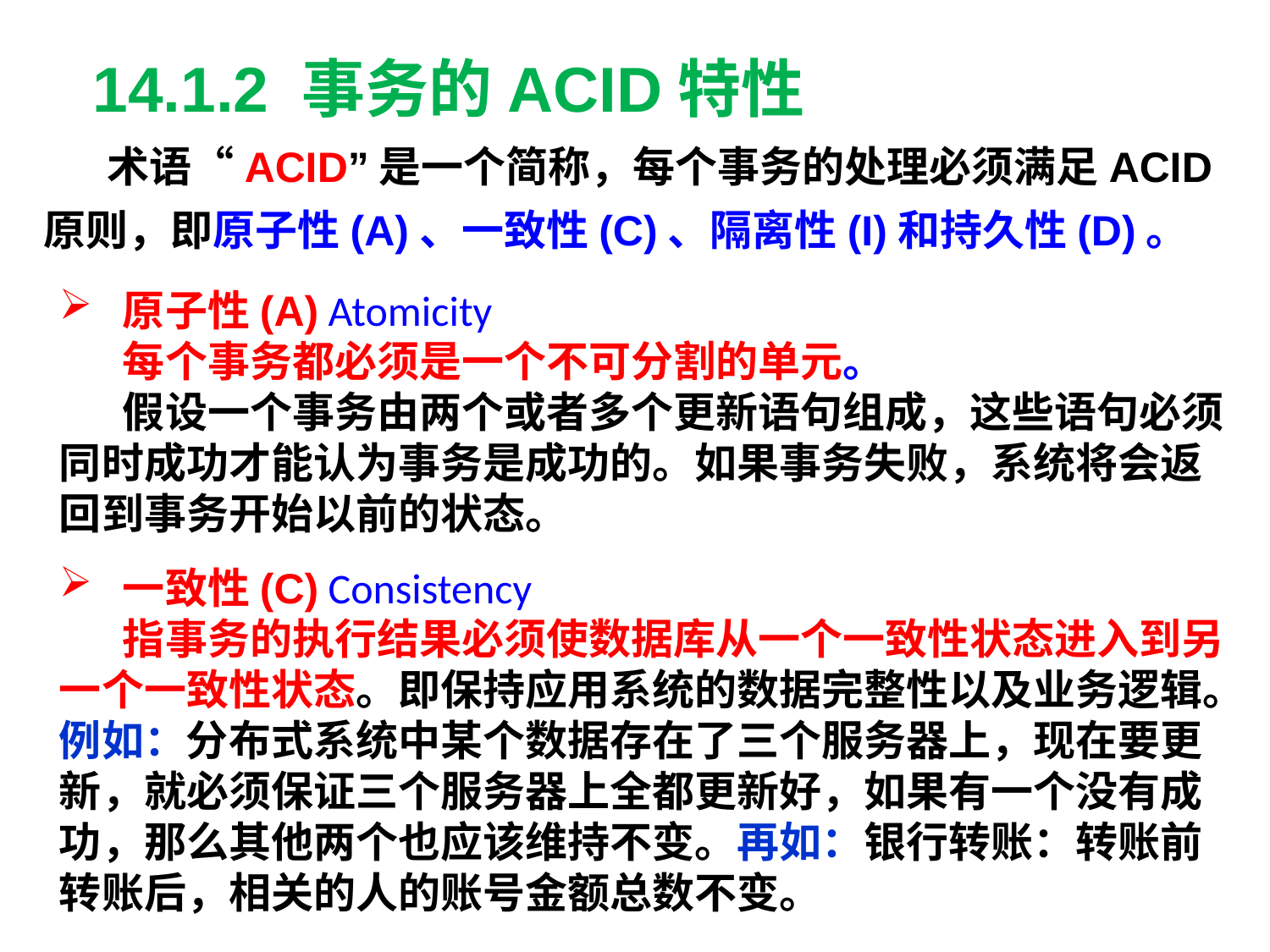

14.1.2 事务的ACID特性
术语“ACID”是一个简称，每个事务的处理必须满足ACID原则，即原子性(A)、一致性(C)、隔离性(I)和持久性(D)。
原子性(A) Atomicity
每个事务都必须是一个不可分割的单元。
假设一个事务由两个或者多个更新语句组成，这些语句必须同时成功才能认为事务是成功的。如果事务失败，系统将会返回到事务开始以前的状态。
一致性(C) Consistency
指事务的执行结果必须使数据库从一个一致性状态进入到另一个一致性状态。即保持应用系统的数据完整性以及业务逻辑。例如：分布式系统中某个数据存在了三个服务器上，现在要更新，就必须保证三个服务器上全都更新好，如果有一个没有成功，那么其他两个也应该维持不变。再如：银行转账：转账前转账后，相关的人的账号金额总数不变。